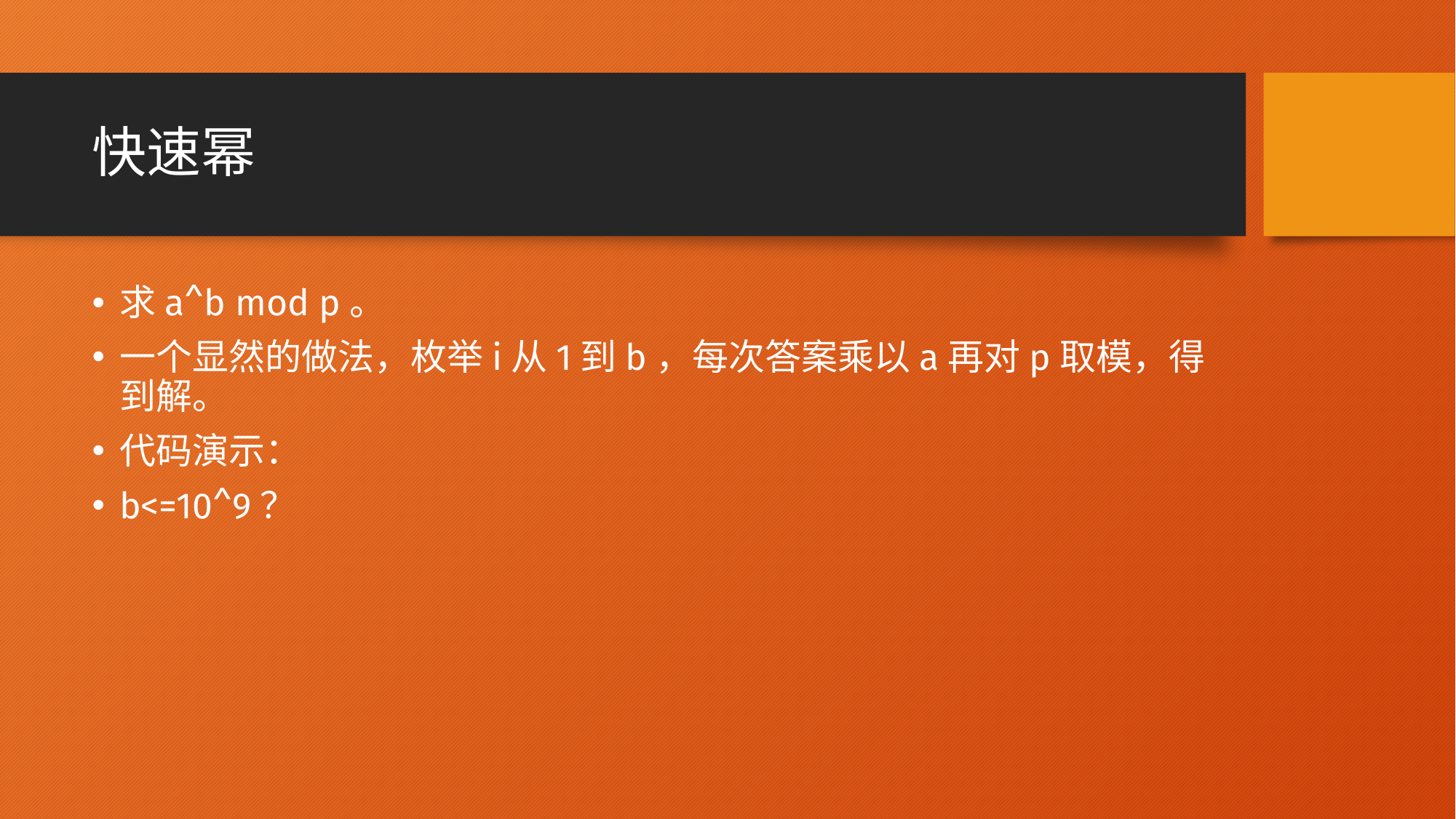

# 快速幂
求a^b mod p。
一个显然的做法，枚举i从1到b，每次答案乘以a再对p取模，得到解。
代码演示：
b<=10^9？